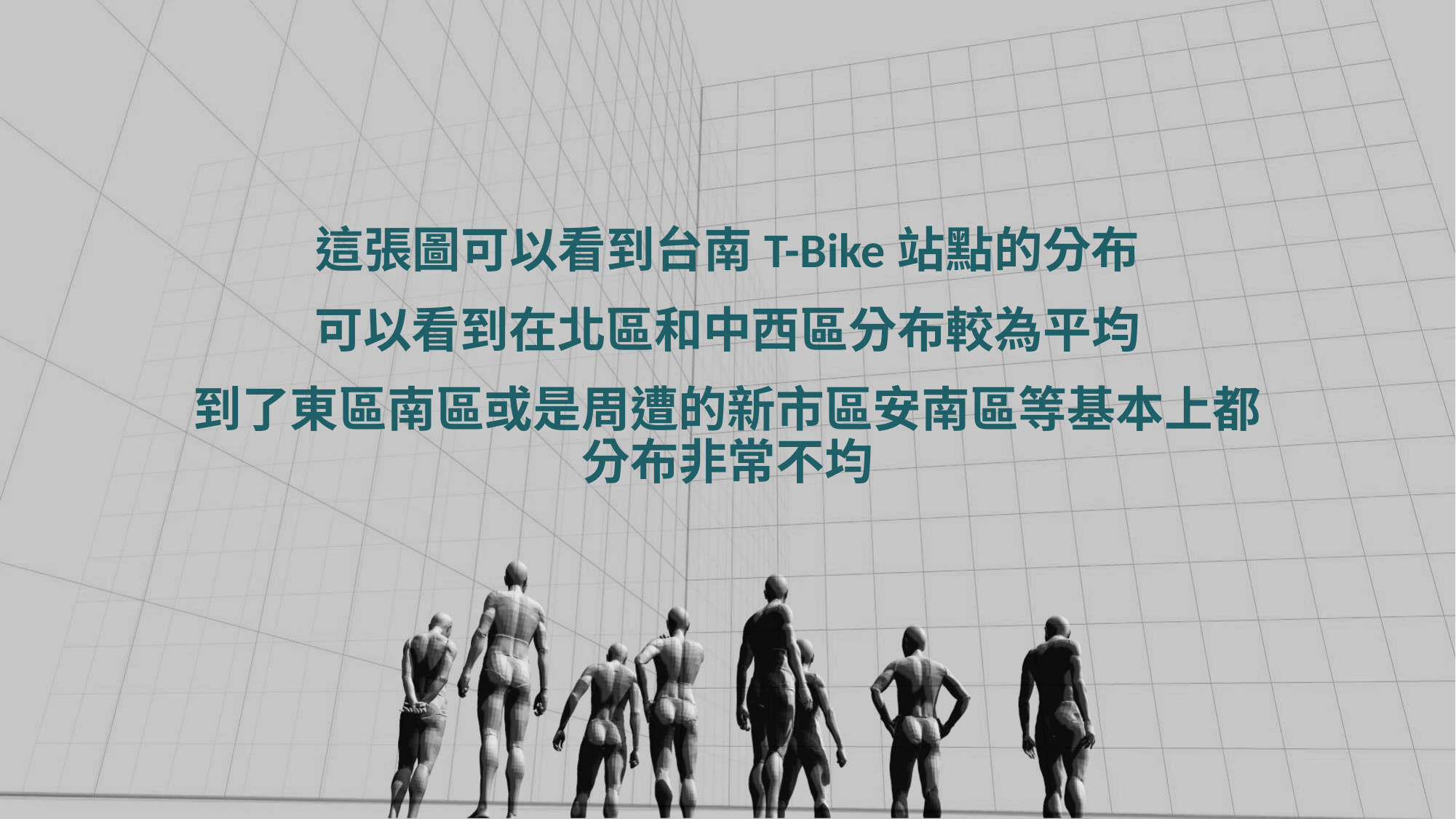

這張圖可以看到台南T-Bike站點的分布
可以看到在北區和中西區分布較為平均
到了東區南區或是周遭的新市區安南區等基本上都分布非常不均